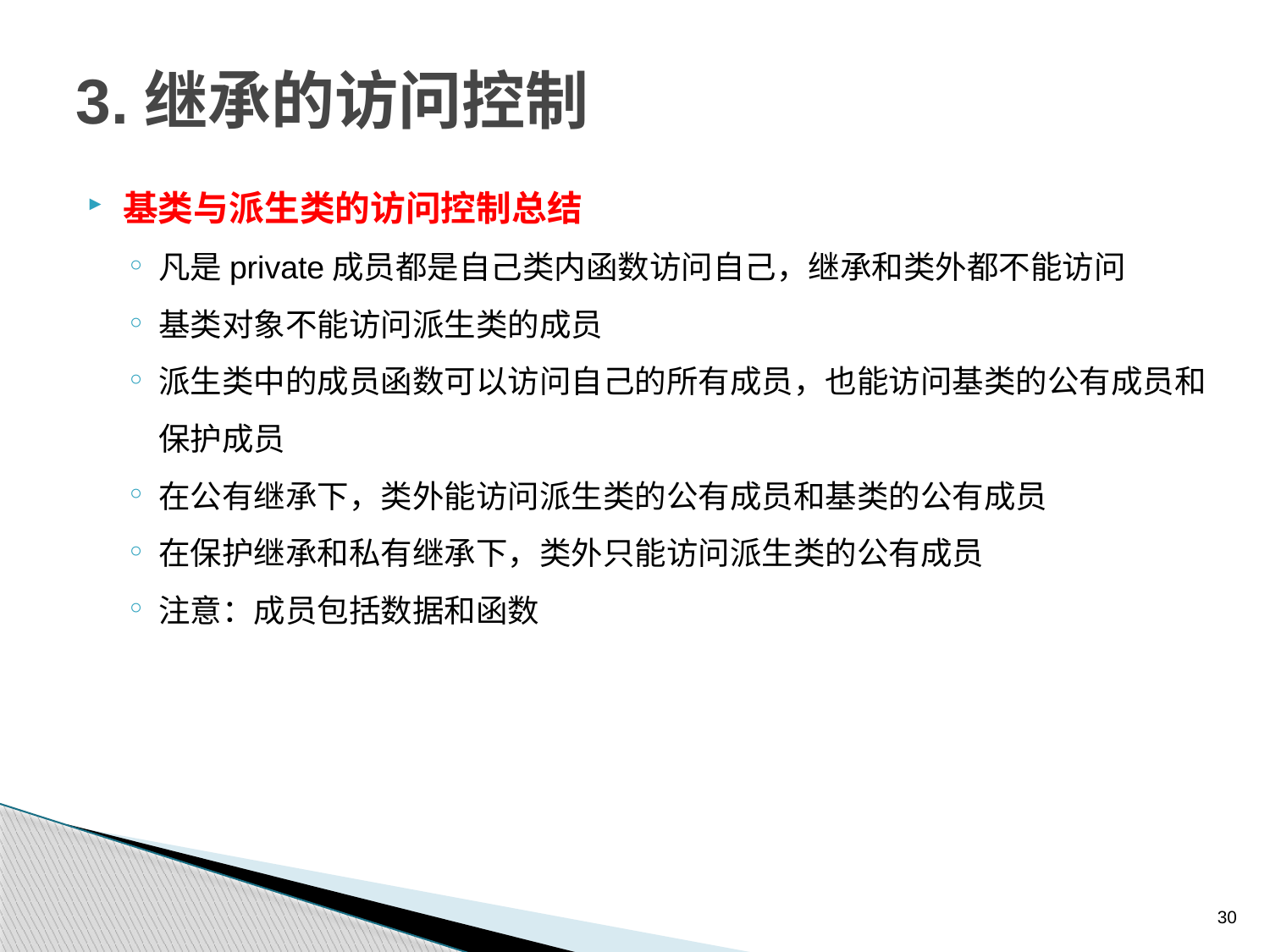

# 3.继承的访问控制
基类与派生类的访问控制总结
凡是private成员都是自己类内函数访问自己，继承和类外都不能访问
基类对象不能访问派生类的成员
派生类中的成员函数可以访问自己的所有成员，也能访问基类的公有成员和保护成员
在公有继承下，类外能访问派生类的公有成员和基类的公有成员
在保护继承和私有继承下，类外只能访问派生类的公有成员
注意：成员包括数据和函数

30